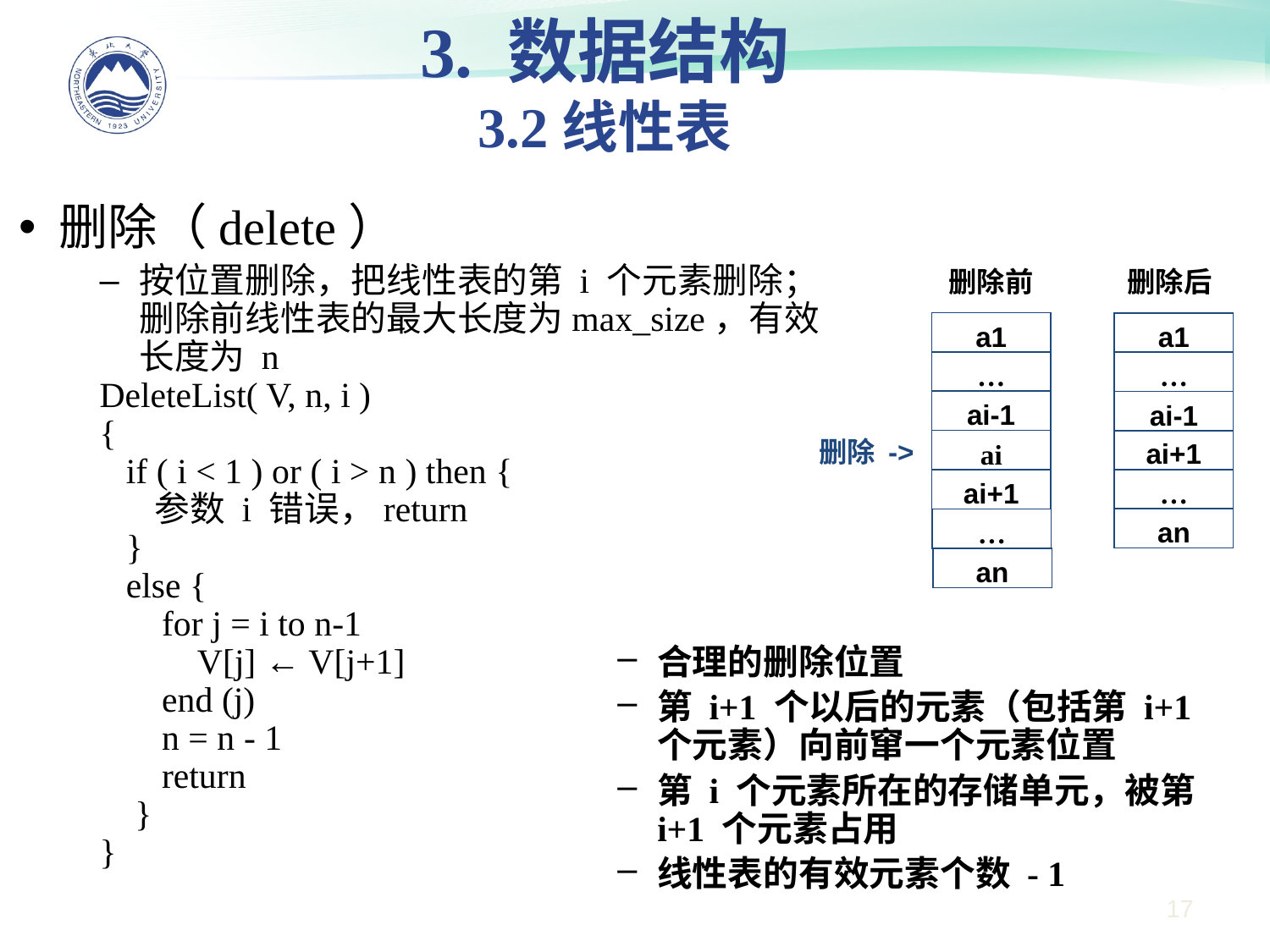

3. 数据结构
3.2线性表
删除（delete）
按位置删除，把线性表的第 i 个元素删除；删除前线性表的最大长度为max_size，有效长度为 n
DeleteList( V, n, i )
{
   if ( i < 1 ) or ( i > n ) then {
      参数 i 错误，return
   }
   else {
       for j = i to n-1
           V[j] ← V[j+1]
       end (j)
       n = n - 1
       return
    }
}
删除前
删除后
a1
a1
…
…
ai-1
ai-1
删除 ->
ai+1
ai
…
ai+1
an
…
an
合理的删除位置
第 i+1 个以后的元素（包括第 i+1 个元素）向前窜一个元素位置
第 i 个元素所在的存储单元，被第 i+1 个元素占用
线性表的有效元素个数 - 1
17